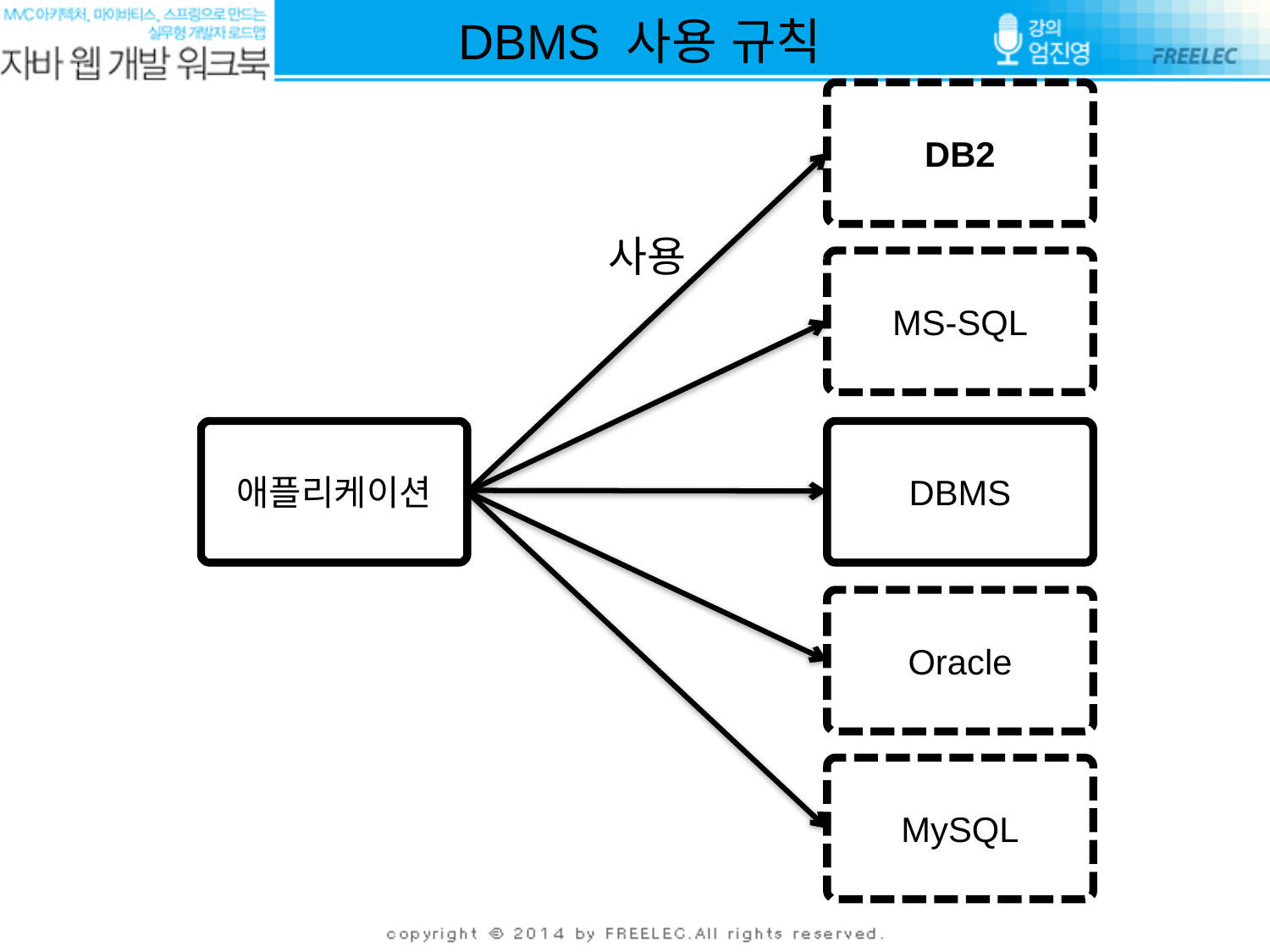

DBMS 사용 규칙
DB2
사용
MS-SQL
애플리케이션
DBMS
Oracle
MySQL